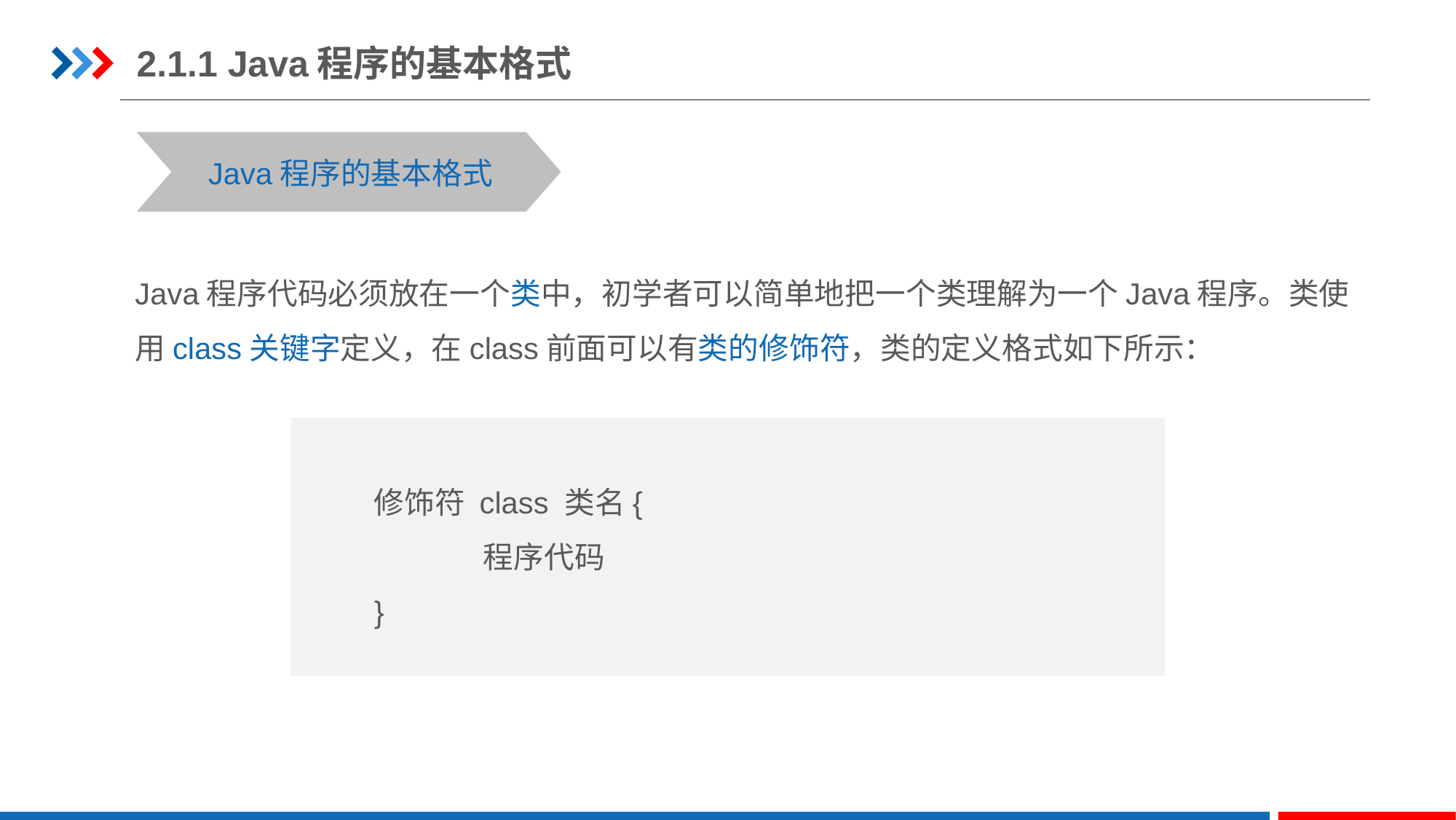

2.1.1 Java程序的基本格式

Java程序的基本格式
Java程序代码必须放在一个类中，初学者可以简单地把一个类理解为一个Java程序。类使用class关键字定义，在class前面可以有类的修饰符，类的定义格式如下所示：
修饰符 class 类名{
	程序代码
}